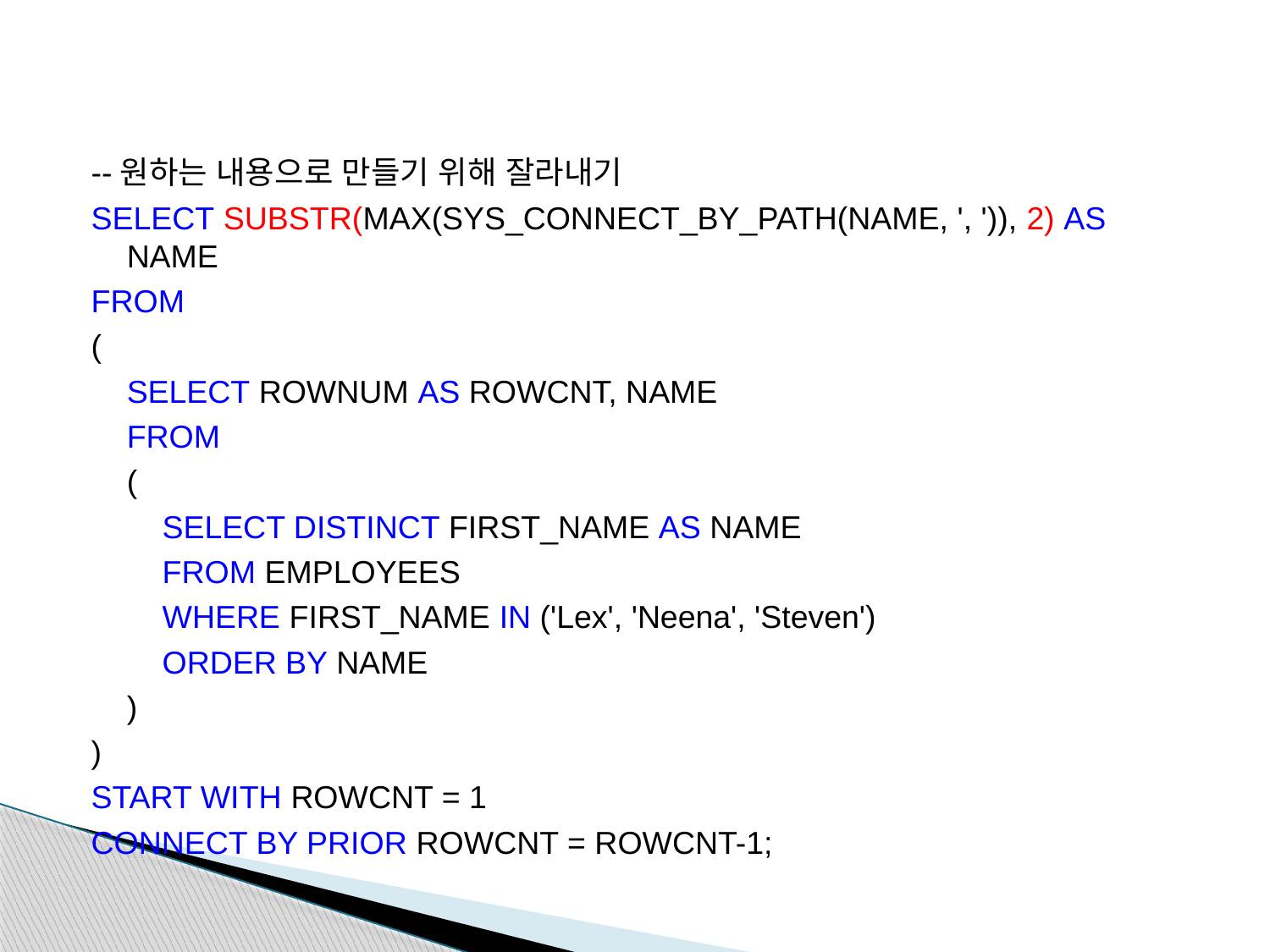

--원하는 내용으로 만들기 위해 잘라내기
SELECT SUBSTR(MAX(SYS_CONNECT_BY_PATH(NAME, ', ')), 2) AS NAME
FROM
(
    SELECT ROWNUM AS ROWCNT, NAME
    FROM
    (
        SELECT DISTINCT FIRST_NAME AS NAME
        FROM EMPLOYEES
        WHERE FIRST_NAME IN ('Lex', 'Neena', 'Steven')
        ORDER BY NAME
    )
)
START WITH ROWCNT = 1
CONNECT BY PRIOR ROWCNT = ROWCNT-1;